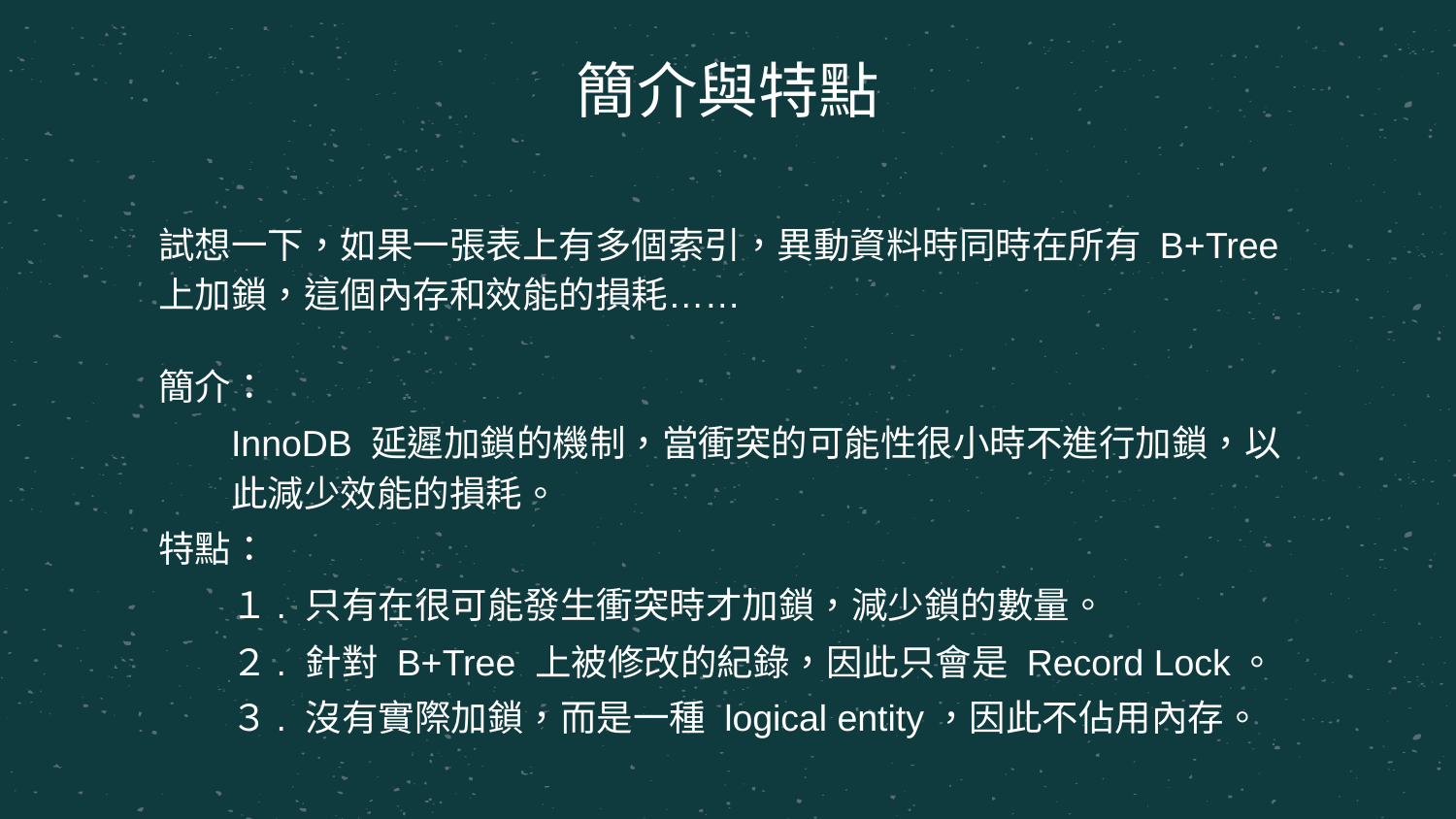

# 簡介與特點
試想一下，如果一張表上有多個索引，異動資料時同時在所有 B+Tree上加鎖，這個內存和效能的損耗……

簡介：
	InnoDB 延遲加鎖的機制，當衝突的可能性很小時不進行加鎖，以此減少效能的損耗。
特點：
　　１. 只有在很可能發生衝突時才加鎖，減少鎖的數量。
　　２. 針對 B+Tree 上被修改的紀錄，因此只會是 Record Lock。
	３. 沒有實際加鎖，而是一種 logical entity，因此不佔用內存。